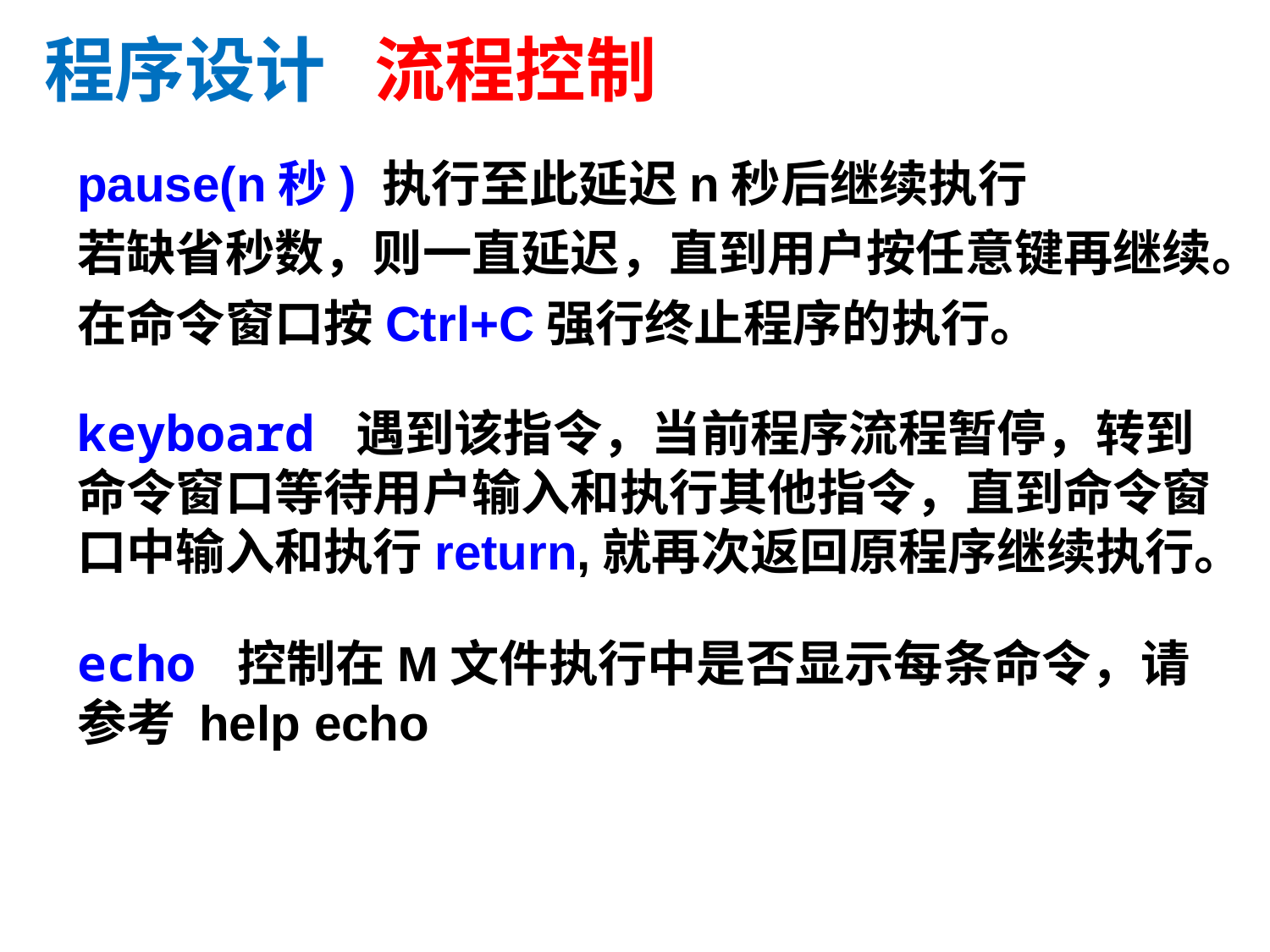

程序设计   流程控制
pause(n秒) 执行至此延迟n秒后继续执行
若缺省秒数，则一直延迟，直到用户按任意键再继续。
在命令窗口按Ctrl+C强行终止程序的执行。
keyboard 遇到该指令，当前程序流程暂停，转到命令窗口等待用户输入和执行其他指令，直到命令窗口中输入和执行return,就再次返回原程序继续执行。
echo 控制在M文件执行中是否显示每条命令，请参考 help echo